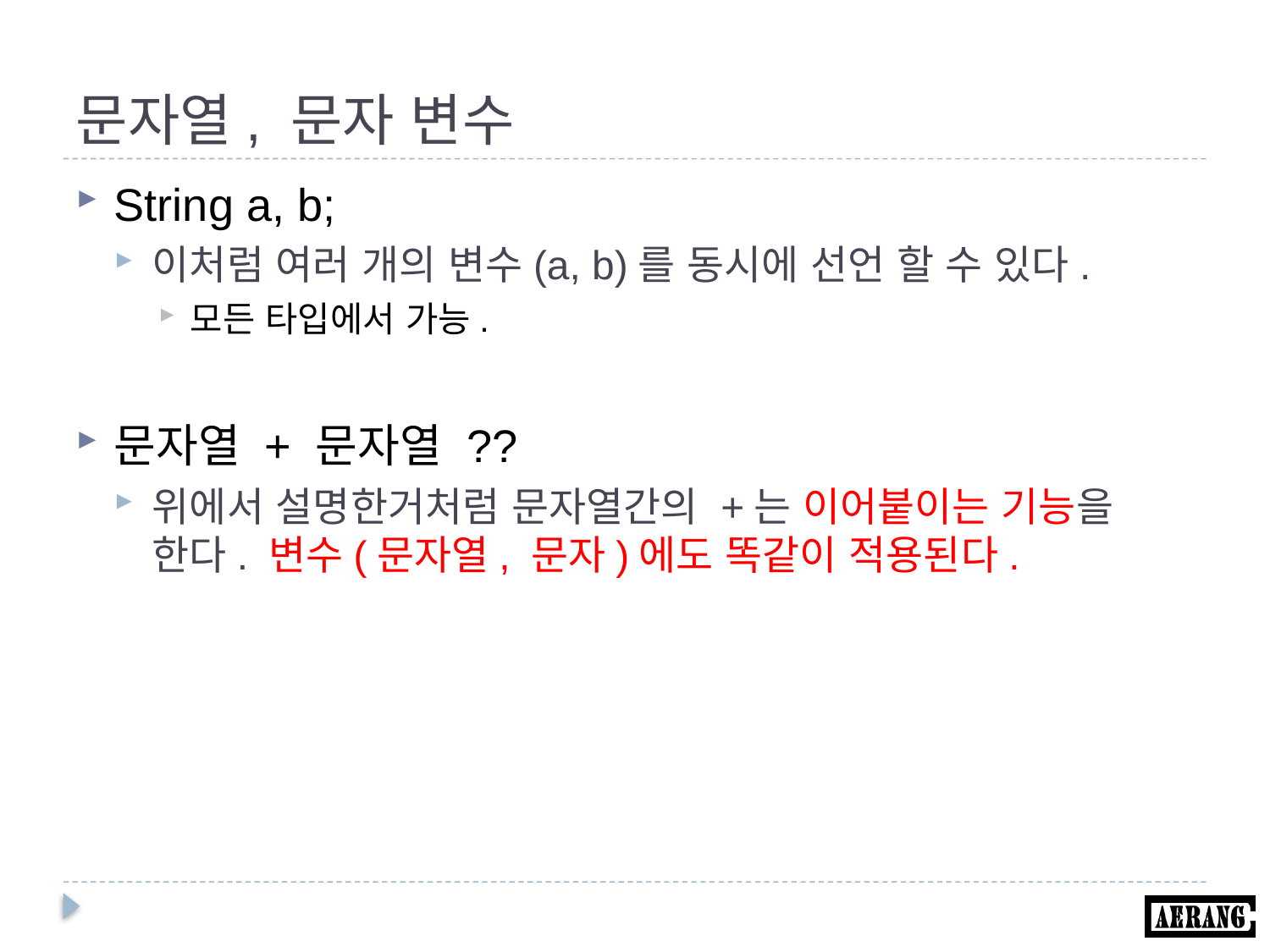

# 문자열, 문자 변수
String a, b;
이처럼 여러 개의 변수(a, b)를 동시에 선언 할 수 있다.
모든 타입에서 가능.

문자열 + 문자열 ??
위에서 설명한거처럼 문자열간의 +는 이어붙이는 기능을 한다. 변수(문자열, 문자)에도 똑같이 적용된다.